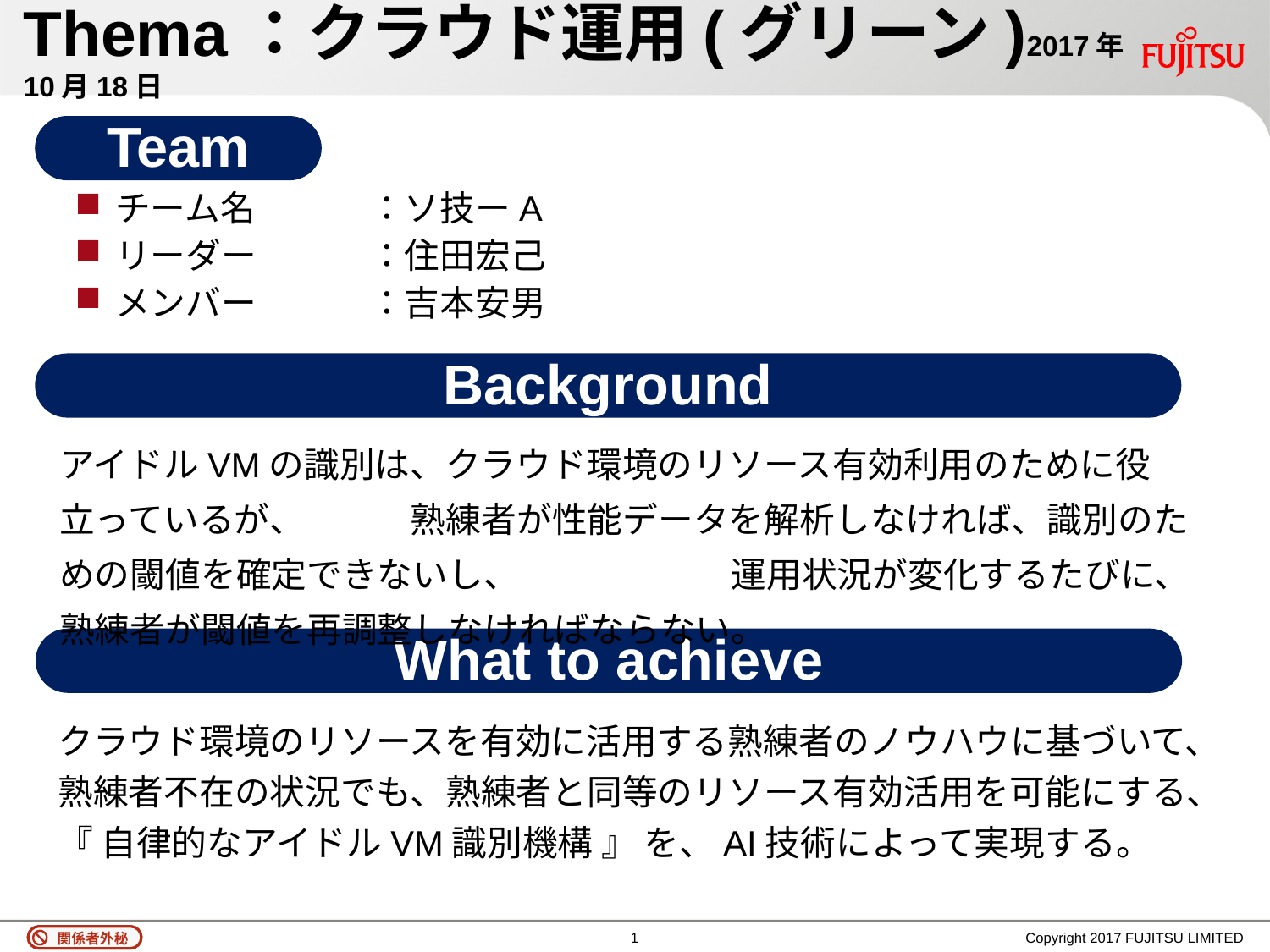

# Thema：クラウド運用(グリーン)2017年10月18日
Team
チーム名	：ソ技ーA
リーダー	：住田宏己
メンバー	：吉本安男
Background
アイドルVMの識別は、クラウド環境のリソース有効利用のために役立っているが、　　　熟練者が性能データを解析しなければ、識別のための閾値を確定できないし、　　　　　　運用状況が変化するたびに、熟練者が閾値を再調整しなければならない。
What to achieve
クラウド環境のリソースを有効に活用する熟練者のノウハウに基づいて、
熟練者不在の状況でも、熟練者と同等のリソース有効活用を可能にする、
『 自律的なアイドルVM識別機構 』 を、AI技術によって実現する。
1
Copyright 2017 FUJITSU LIMITED